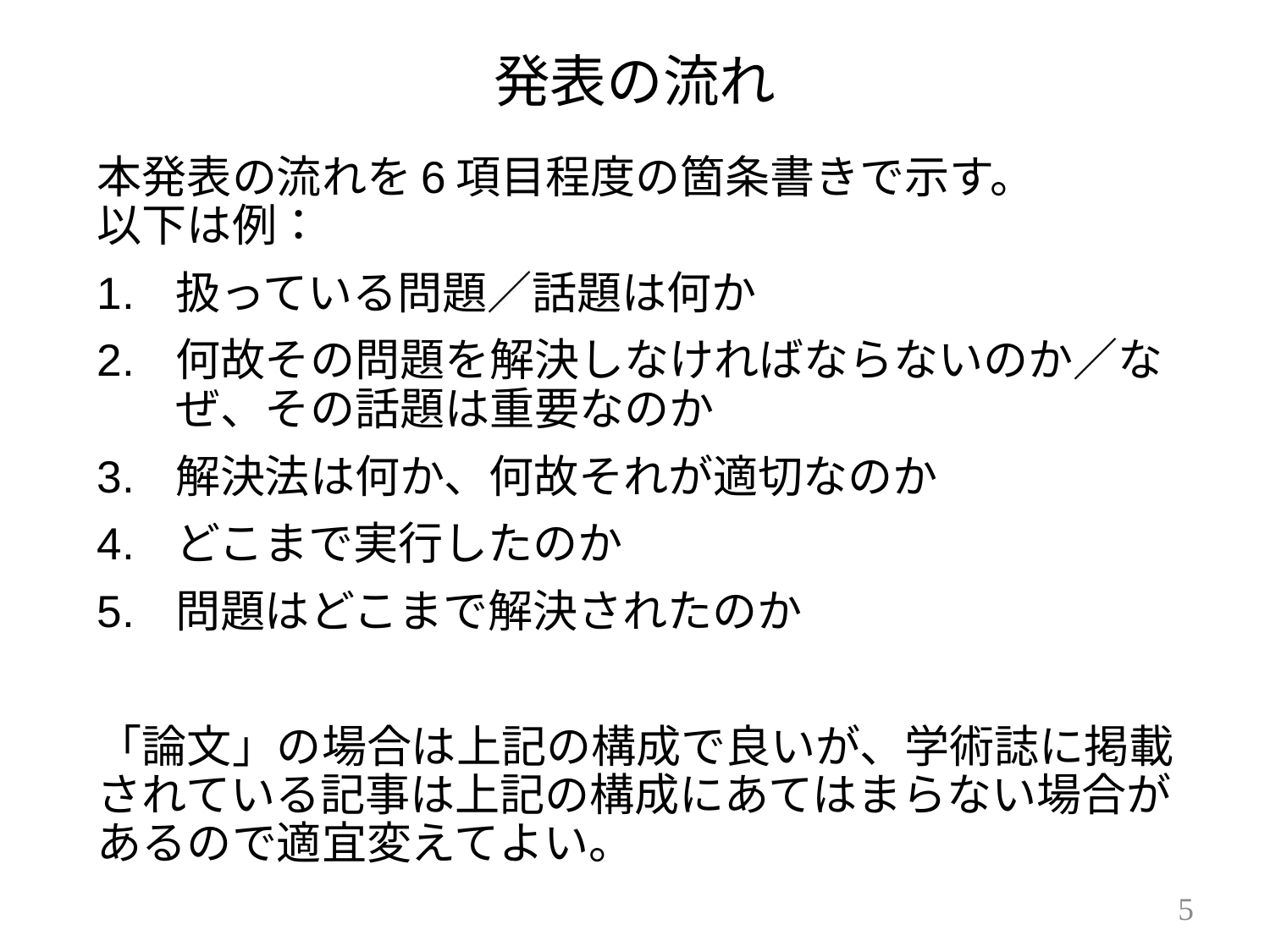

# 発表の流れ
本発表の流れを6項目程度の箇条書きで示す。
以下は例：
扱っている問題／話題は何か
何故その問題を解決しなければならないのか／なぜ、その話題は重要なのか
解決法は何か、何故それが適切なのか
どこまで実行したのか
問題はどこまで解決されたのか

「論文」の場合は上記の構成で良いが、学術誌に掲載されている記事は上記の構成にあてはまらない場合があるので適宜変えてよい。
5